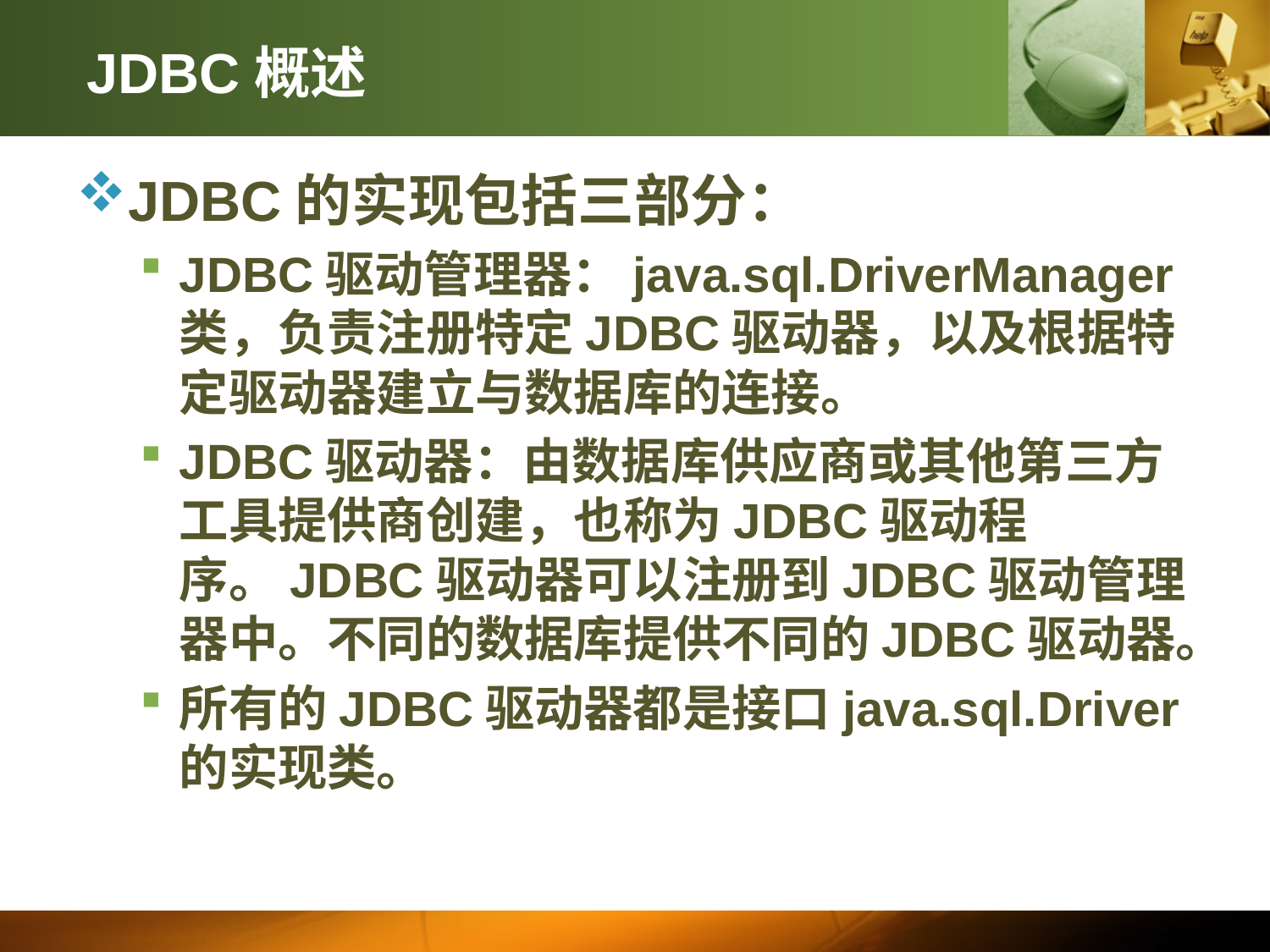

# JDBC概述
JDBC的实现包括三部分：
JDBC驱动管理器：java.sql.DriverManager类，负责注册特定JDBC驱动器，以及根据特定驱动器建立与数据库的连接。
JDBC驱动器：由数据库供应商或其他第三方工具提供商创建，也称为JDBC驱动程序。JDBC驱动器可以注册到JDBC驱动管理器中。不同的数据库提供不同的JDBC驱动器。
所有的JDBC驱动器都是接口java.sql.Driver的实现类。